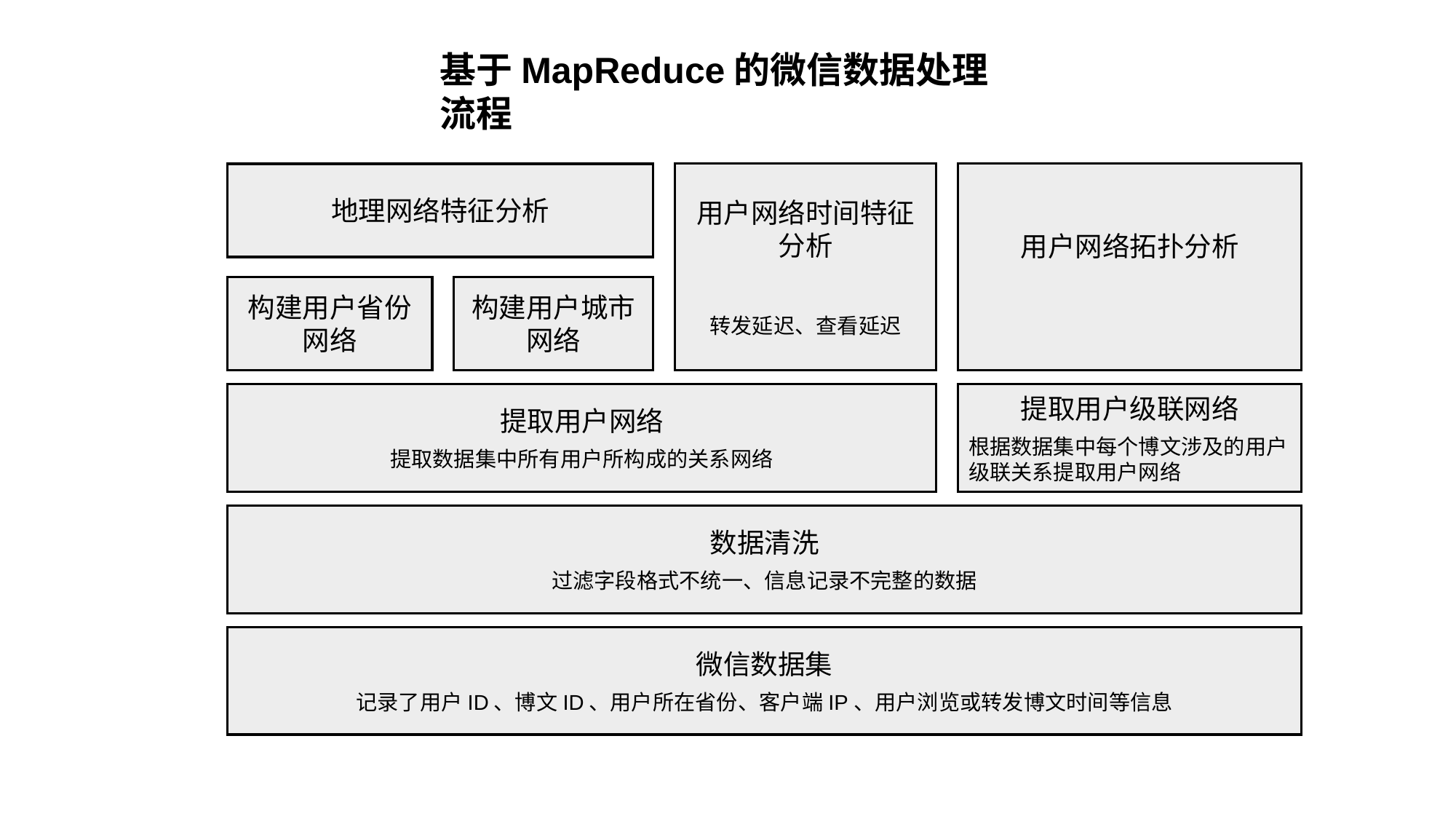

基于MapReduce的微信数据处理流程
地理网络特征分析

用户网络时间特征分析

转发延迟、查看延迟

用户网络拓扑分析

构建用户城市网络
构建用户省份网络
提取用户网络
提取数据集中所有用户所构成的关系网络
提取用户级联网络
根据数据集中每个博文涉及的用户级联关系提取用户网络
数据清洗
过滤字段格式不统一、信息记录不完整的数据
微信数据集
记录了用户ID、博文ID、用户所在省份、客户端IP、用户浏览或转发博文时间等信息